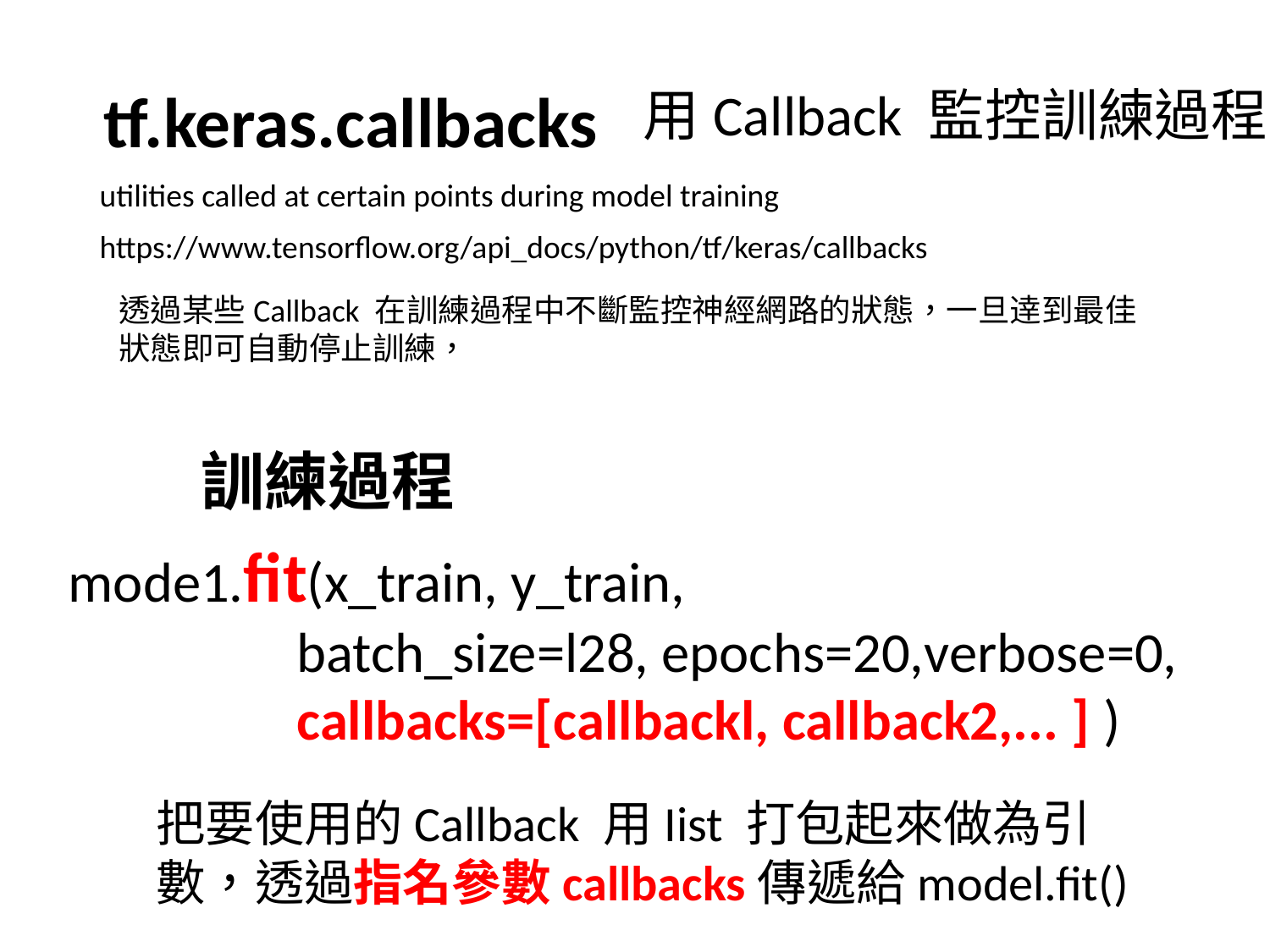

tf.keras.callbacks
用Callback 監控訓練過程
utilities called at certain points during model training
https://www.tensorflow.org/api_docs/python/tf/keras/callbacks
透過某些Callback 在訓練過程中不斷監控神經網路的狀態，一旦逹到最佳狀態即可自動停止訓練，
訓練過程
mode1.fit(x_train, y_train,
                  batch_size=l28, epochs=20,verbose=0,
                  callbacks=[callbackl, callback2,... ] )
把要使用的Callback 用Iist 打包起來做為引
數，透過指名參數callbacks傳遞給model.fit()